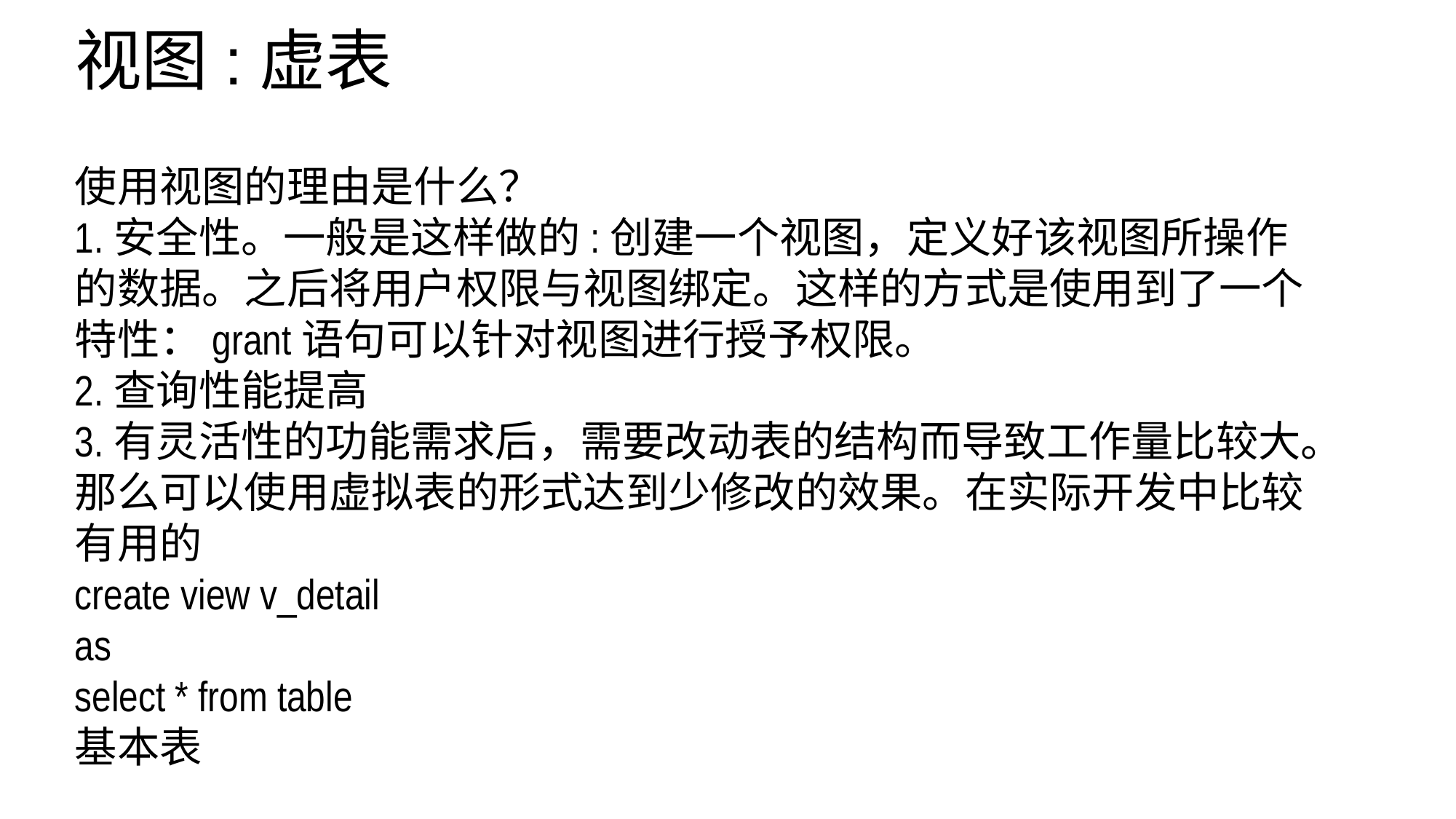

# 视图:虚表
使用视图的理由是什么？
1.安全性。一般是这样做的:创建一个视图，定义好该视图所操作的数据。之后将用户权限与视图绑定。这样的方式是使用到了一个特性：grant语句可以针对视图进行授予权限。
2.查询性能提高
3.有灵活性的功能需求后，需要改动表的结构而导致工作量比较大。那么可以使用虚拟表的形式达到少修改的效果。在实际开发中比较有用的
create view v_detail
as
select * from table
基本表